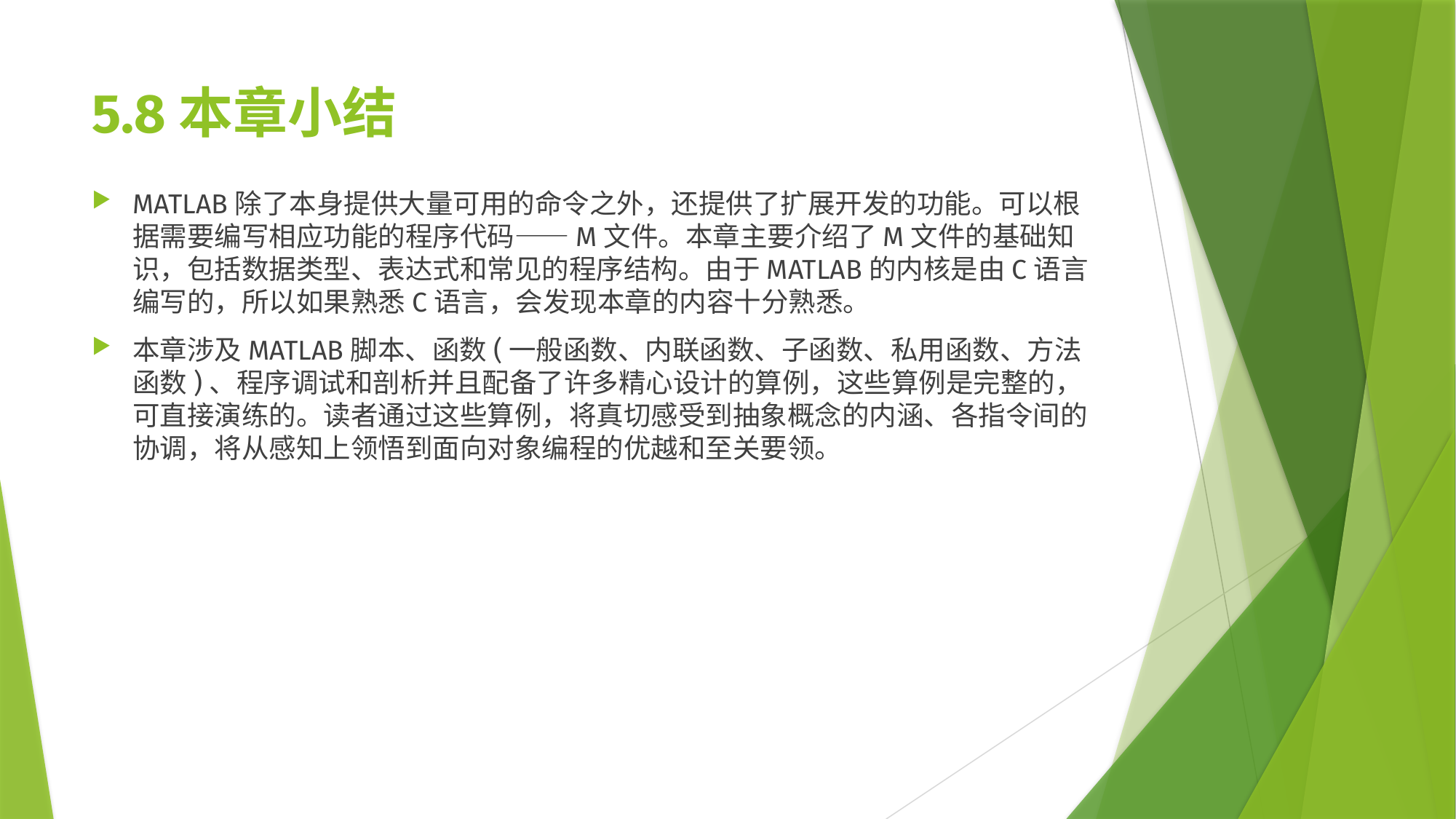

# 5.8本章小结
MATLAB除了本身提供大量可用的命令之外，还提供了扩展开发的功能。可以根据需要编写相应功能的程序代码——M文件。本章主要介绍了M文件的基础知识，包括数据类型、表达式和常见的程序结构。由于MATLAB的内核是由C语言编写的，所以如果熟悉C语言，会发现本章的内容十分熟悉。
本章涉及MATLAB脚本、函数(一般函数、内联函数、子函数、私用函数、方法函数)、程序调试和剖析并且配备了许多精心设计的算例，这些算例是完整的，可直接演练的。读者通过这些算例，将真切感受到抽象概念的内涵、各指令间的协调，将从感知上领悟到面向对象编程的优越和至关要领。